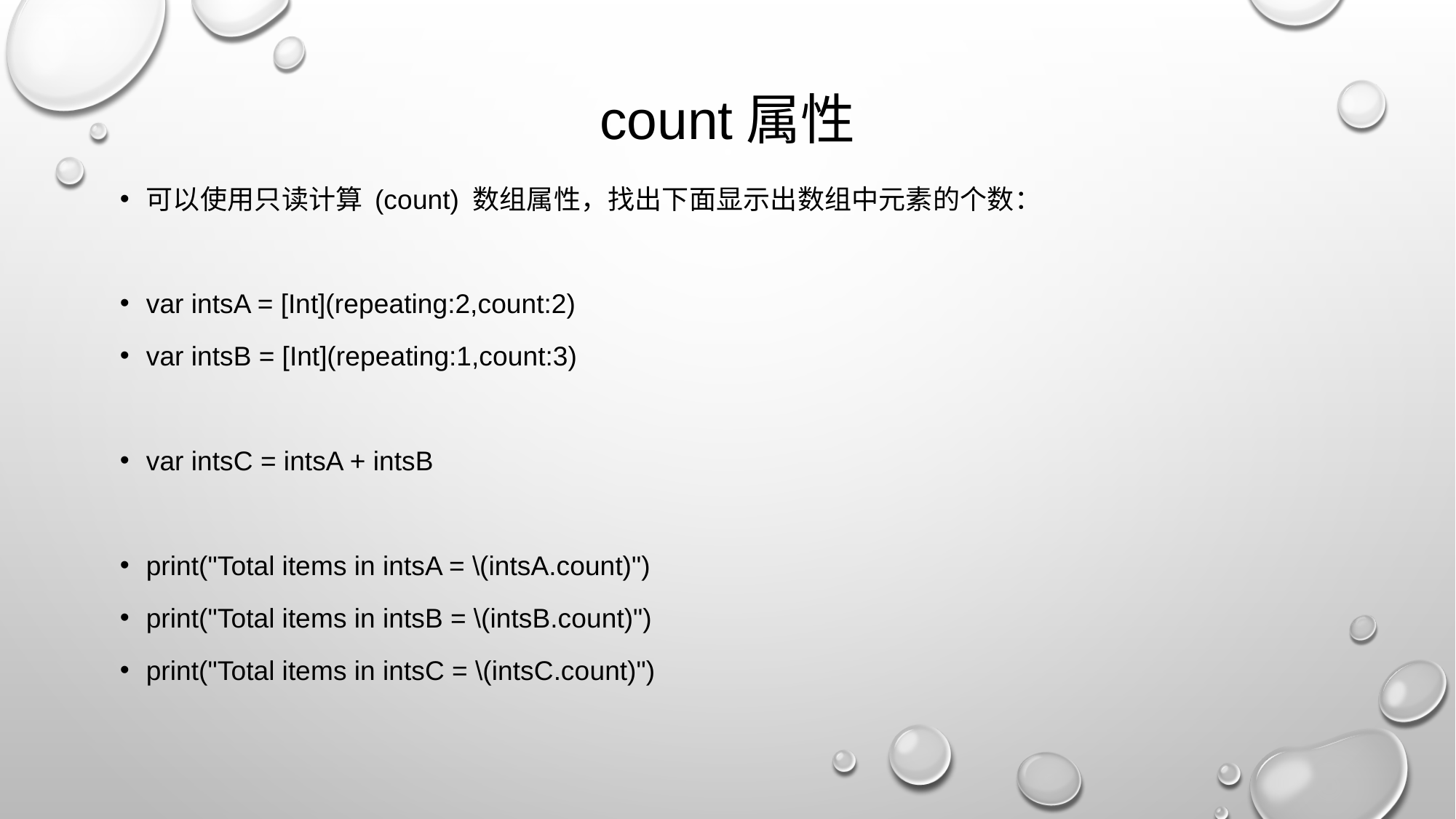

# count属性
可以使用只读计算 (count) 数组属性，找出下面显示出数组中元素的个数：

var intsA = [Int](repeating:2,count:2)
var intsB = [Int](repeating:1,count:3)

var intsC = intsA + intsB

print("Total items in intsA = \(intsA.count)")
print("Total items in intsB = \(intsB.count)")
print("Total items in intsC = \(intsC.count)")